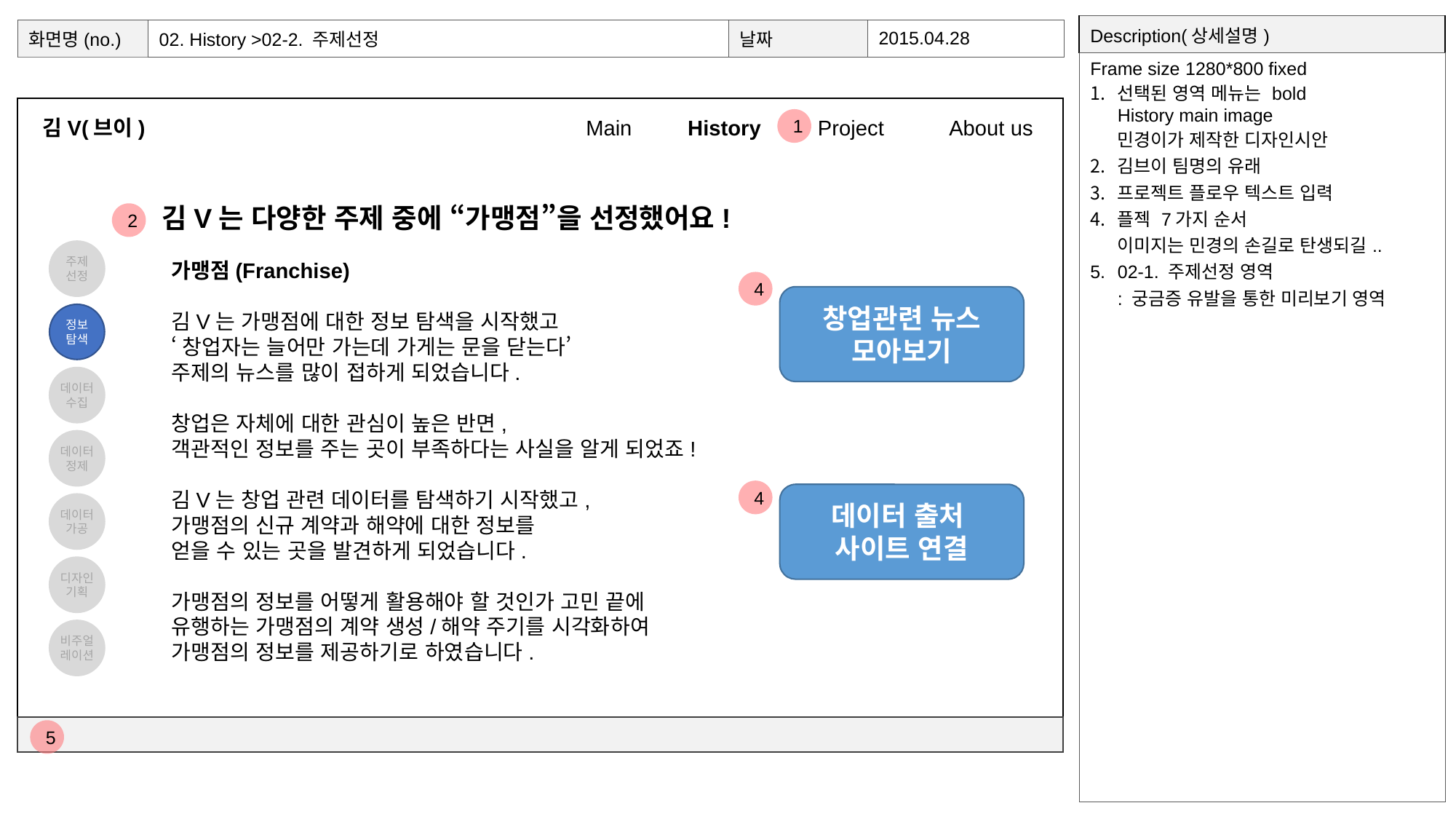

| Description(상세설명) |
| --- |
| Frame size 1280\*800 fixed 선택된 영역 메뉴는 bold History main image 민경이가 제작한 디자인시안 김브이 팀명의 유래 프로젝트 플로우 텍스트 입력 플젝 7가지 순서 이미지는 민경의 손길로 탄생되길.. 02-1. 주제선정 영역 : 궁금증 유발을 통한 미리보기 영역 |
| 화면명(no.) | 02. History >02-2. 주제선정 | 날짜 | 2015.04.28 |
| --- | --- | --- | --- |

김V(브이)
Main
History
Project
About us
1
김V는 다양한 주제 중에 “가맹점”을 선정했어요!
2
주제
선정
정보
탐색
데이터
수집
데이터
정제
데이터
가공
디자인
기획
비주얼
레이션
가맹점(Franchise)

김V는 가맹점에 대한 정보 탐색을 시작했고
‘창업자는 늘어만 가는데 가게는 문을 닫는다’
주제의 뉴스를 많이 접하게 되었습니다.

창업은 자체에 대한 관심이 높은 반면,
객관적인 정보를 주는 곳이 부족하다는 사실을 알게 되었죠!

김V는 창업 관련 데이터를 탐색하기 시작했고,
가맹점의 신규 계약과 해약에 대한 정보를
얻을 수 있는 곳을 발견하게 되었습니다.

가맹점의 정보를 어떻게 활용해야 할 것인가 고민 끝에
유행하는 가맹점의 계약 생성/해약 주기를 시각화하여
가맹점의 정보를 제공하기로 하였습니다.

4

창업관련 뉴스
모아보기
4
데이터 출처
사이트 연결
3

5